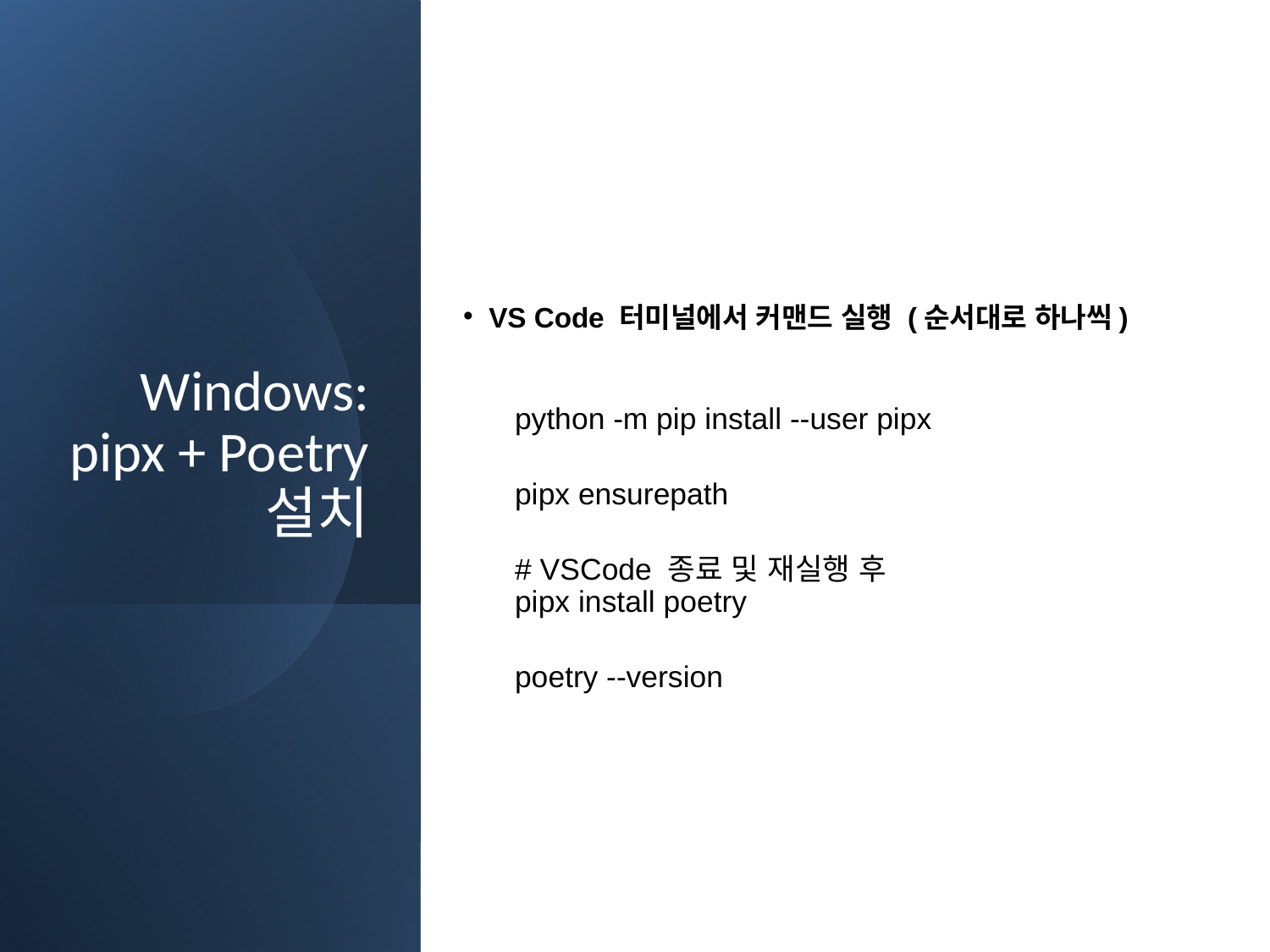

# Windows: pipx + Poetry 설치

VS Code 터미널에서 커맨드 실행 (순서대로 하나씩)
python -m pip install --user pipx
pipx ensurepath
# VSCode 종료 및 재실행 후
pipx install poetry
poetry --version